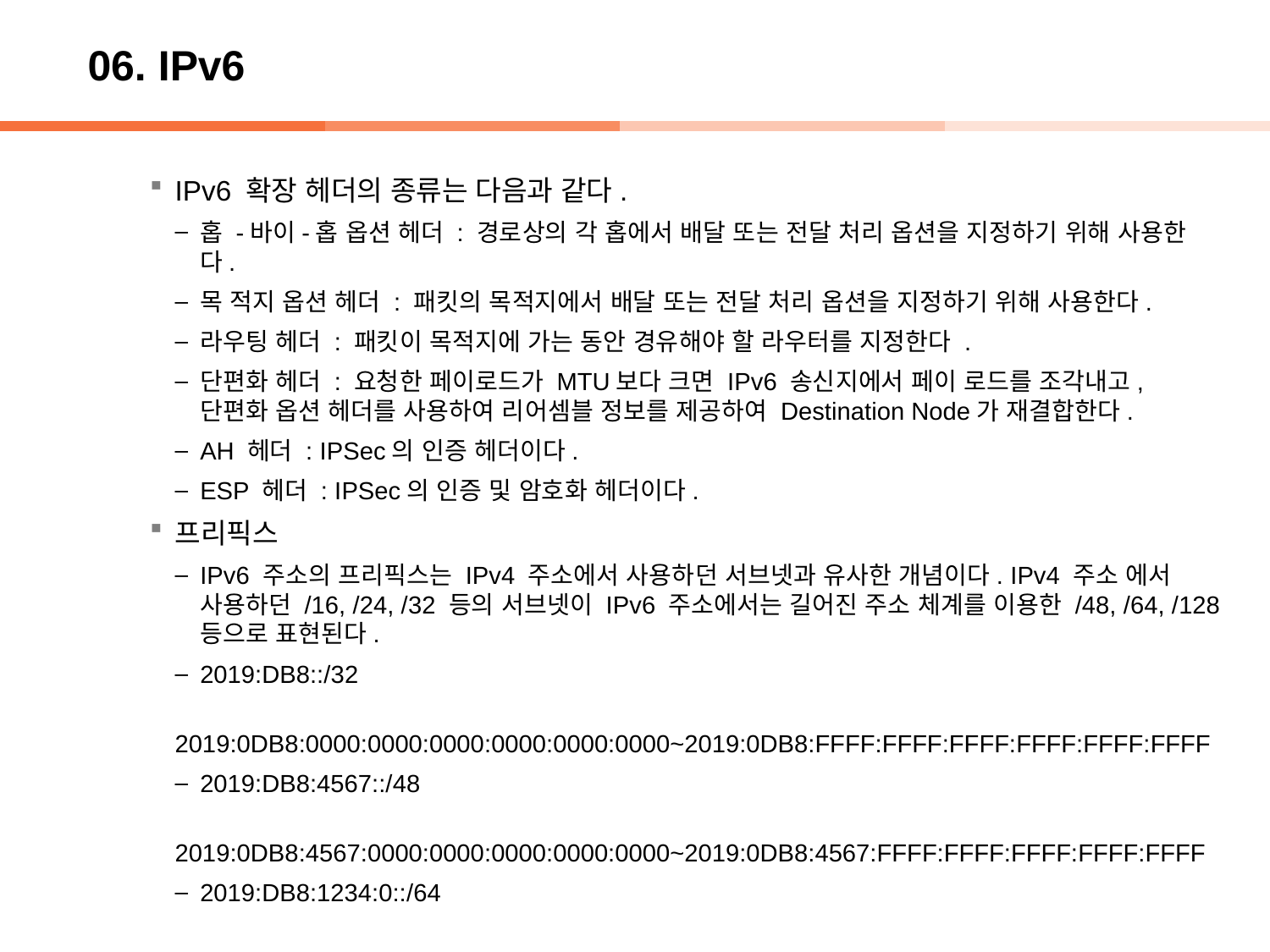

# 06. IPv6
IPv6 확장 헤더의 종류는 다음과 같다.
홉 -바이-홉 옵션 헤더 : 경로상의 각 홉에서 배달 또는 전달 처리 옵션을 지정하기 위해 사용한다.
목 적지 옵션 헤더 : 패킷의 목적지에서 배달 또는 전달 처리 옵션을 지정하기 위해 사용한다.
라우팅 헤더 : 패킷이 목적지에 가는 동안 경유해야 할 라우터를 지정한다 .
단편화 헤더 : 요청한 페이로드가 MTU보다 크면 IPv6 송신지에서 페이 로드를 조각내고, 단편화 옵션 헤더를 사용하여 리어셈블 정보를 제공하여 Destination Node가 재결합한다.
AH 헤더 : IPSec의 인증 헤더이다.
ESP 헤더 : IPSec의 인증 및 암호화 헤더이다.
프리픽스
IPv6 주소의 프리픽스는 IPv4 주소에서 사용하던 서브넷과 유사한 개념이다. IPv4 주소 에서 사용하던 /16, /24, /32 등의 서브넷이 IPv6 주소에서는 길어진 주소 체계를 이용한 /48, /64, /128 등으로 표현된다.
2019:DB8::/32
   2019:0DB8:0000:0000:0000:0000:0000:0000~2019:0DB8:FFFF:FFFF:FFFF:FFFF:FFFF:FFFF
2019:DB8:4567::/48
   2019:0DB8:4567:0000:0000:0000:0000:0000~2019:0DB8:4567:FFFF:FFFF:FFFF:FFFF:FFFF
2019:DB8:1234:0::/64
   2019:0DB8:1234:0000:0000:0000:0000:0000~2019:0DB8:1234:0000:FFFF:FFFF:FFFF:FFFF